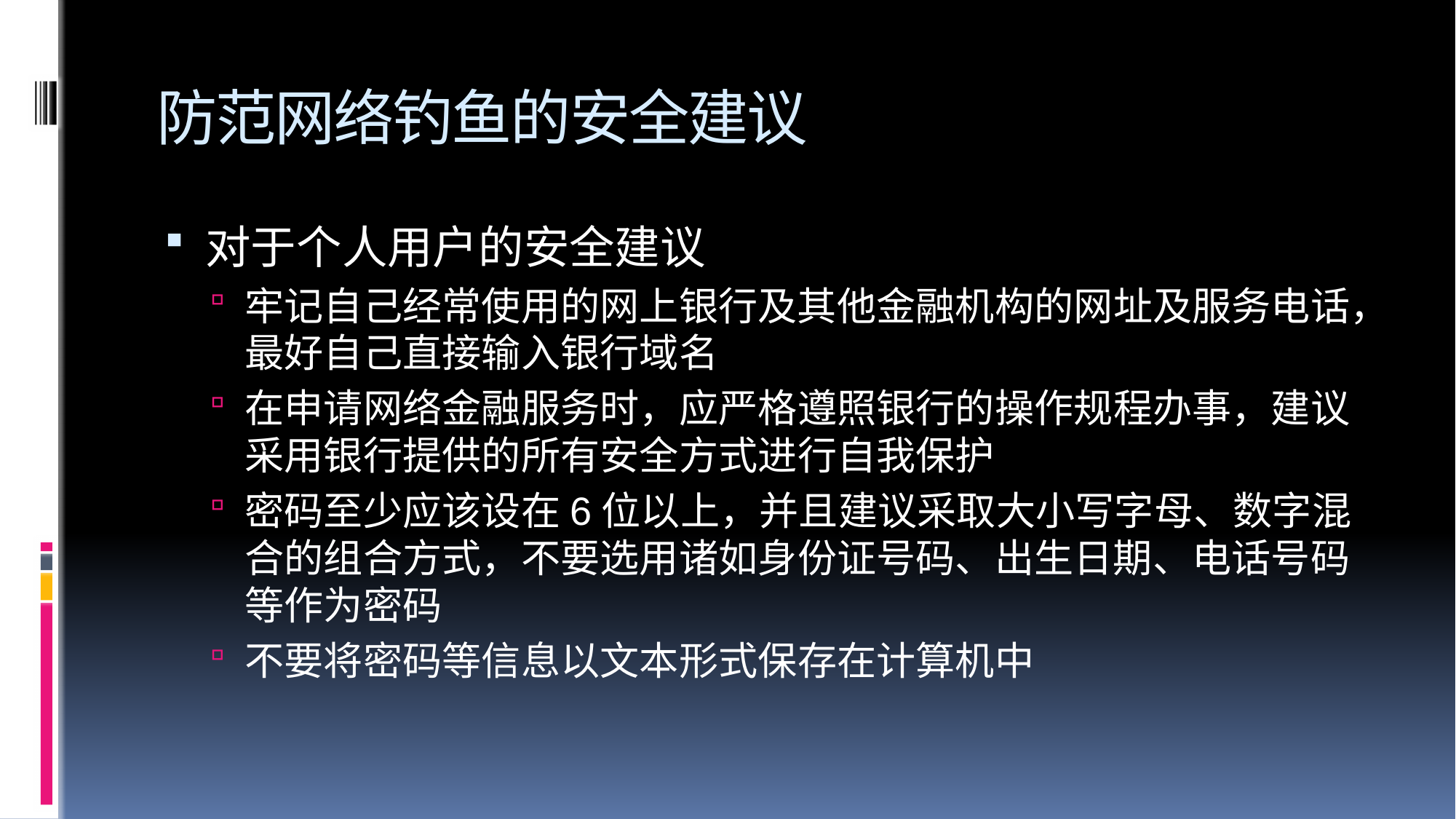

# 防范网络钓鱼的安全建议
对于个人用户的安全建议
牢记自己经常使用的网上银行及其他金融机构的网址及服务电话，最好自己直接输入银行域名
在申请网络金融服务时，应严格遵照银行的操作规程办事，建议采用银行提供的所有安全方式进行自我保护
密码至少应该设在6位以上，并且建议采取大小写字母、数字混合的组合方式，不要选用诸如身份证号码、出生日期、电话号码等作为密码
不要将密码等信息以文本形式保存在计算机中